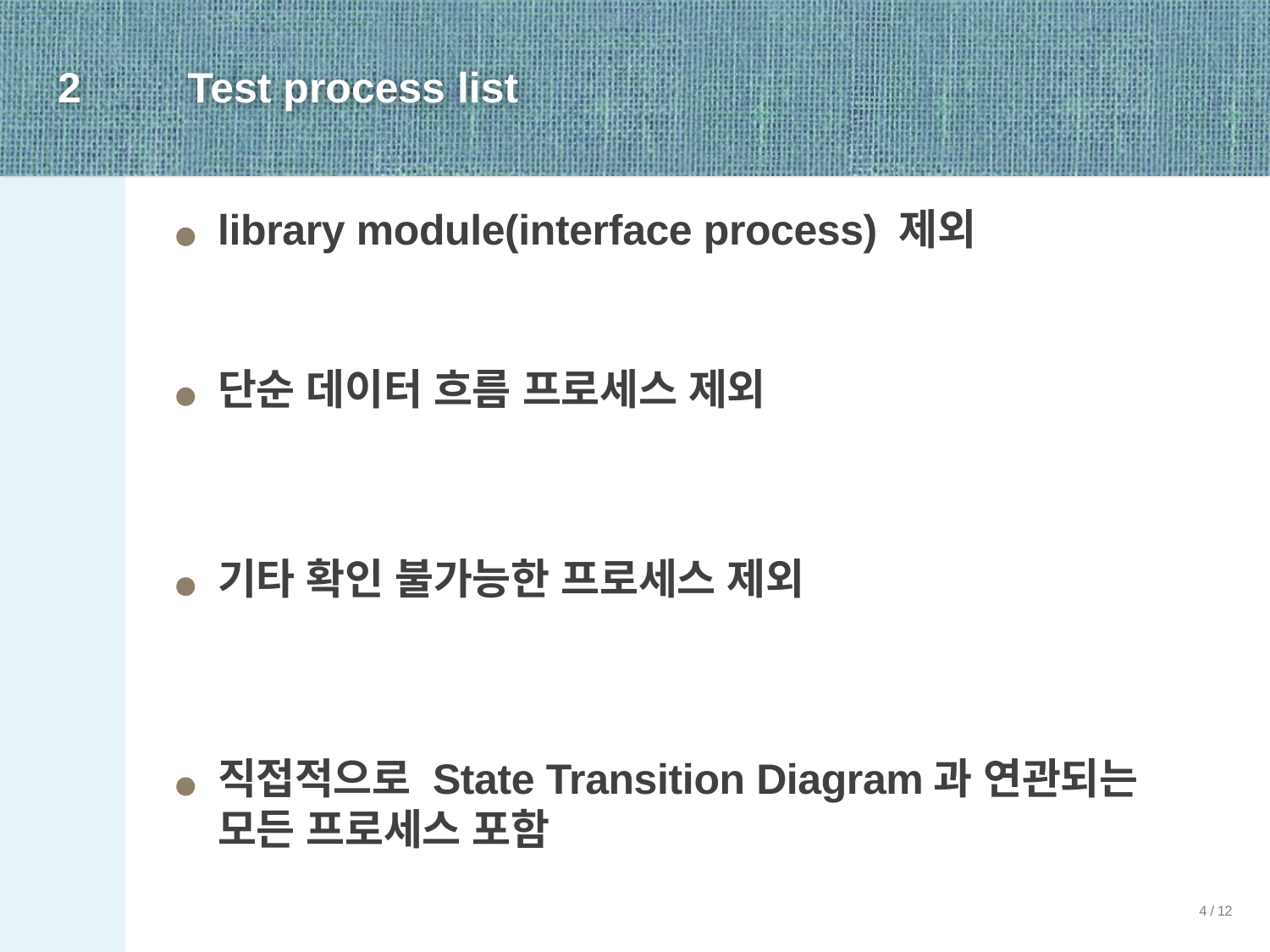

2
Test process list
library module(interface process) 제외

단순 데이터 흐름 프로세스 제외

기타 확인 불가능한 프로세스 제외

직접적으로 State Transition Diagram과 연관되는 모든 프로세스 포함

4 / 12